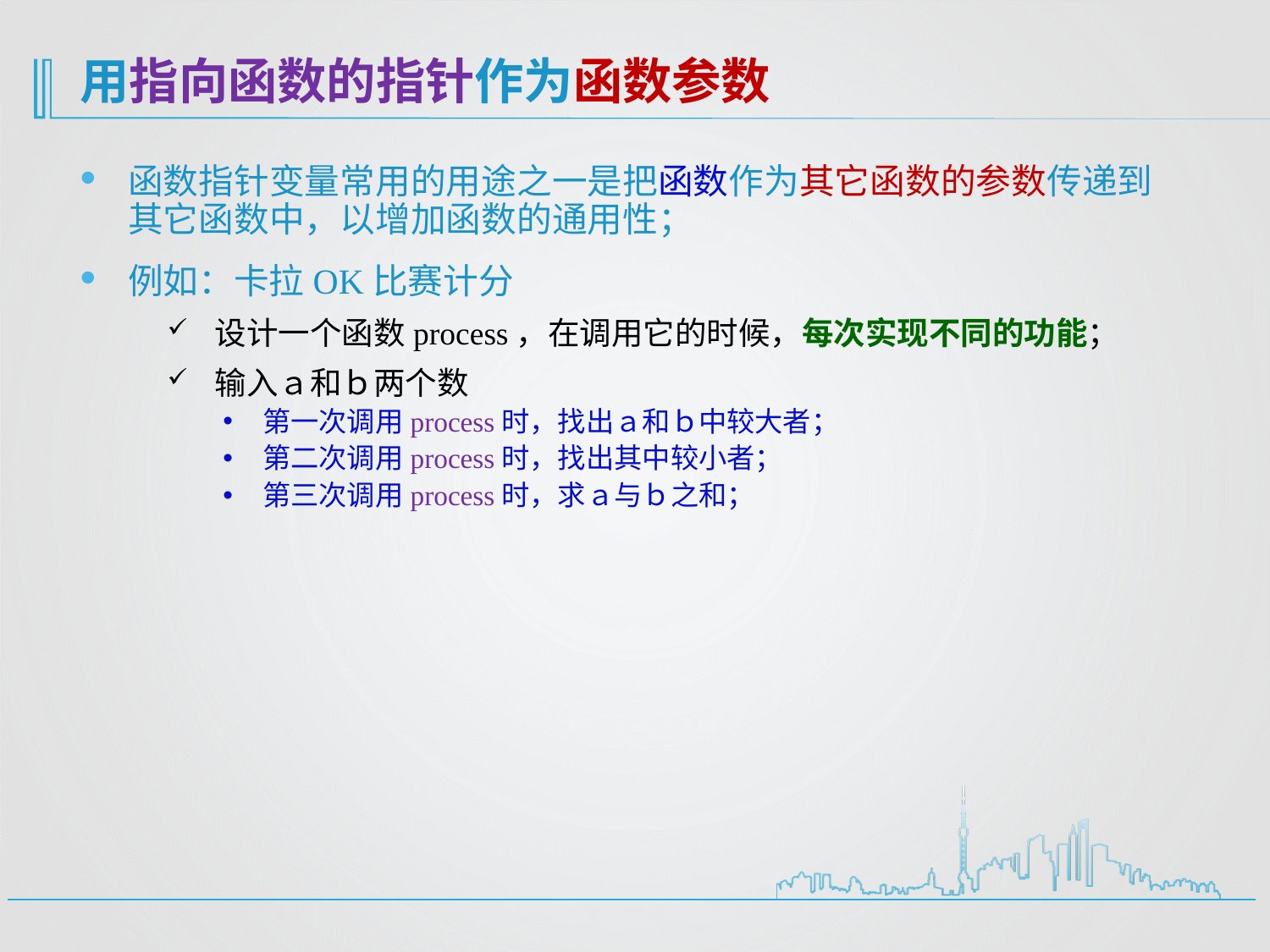

# 用指向函数的指针作为函数参数
函数指针变量常用的用途之一是把函数作为其它函数的参数传递到其它函数中，以增加函数的通用性；
例如：卡拉OK比赛计分
设计一个函数process，在调用它的时候，每次实现不同的功能；
输入ａ和ｂ两个数
第一次调用process时，找出ａ和ｂ中较大者；
第二次调用process时，找出其中较小者；
第三次调用process时，求ａ与ｂ之和；